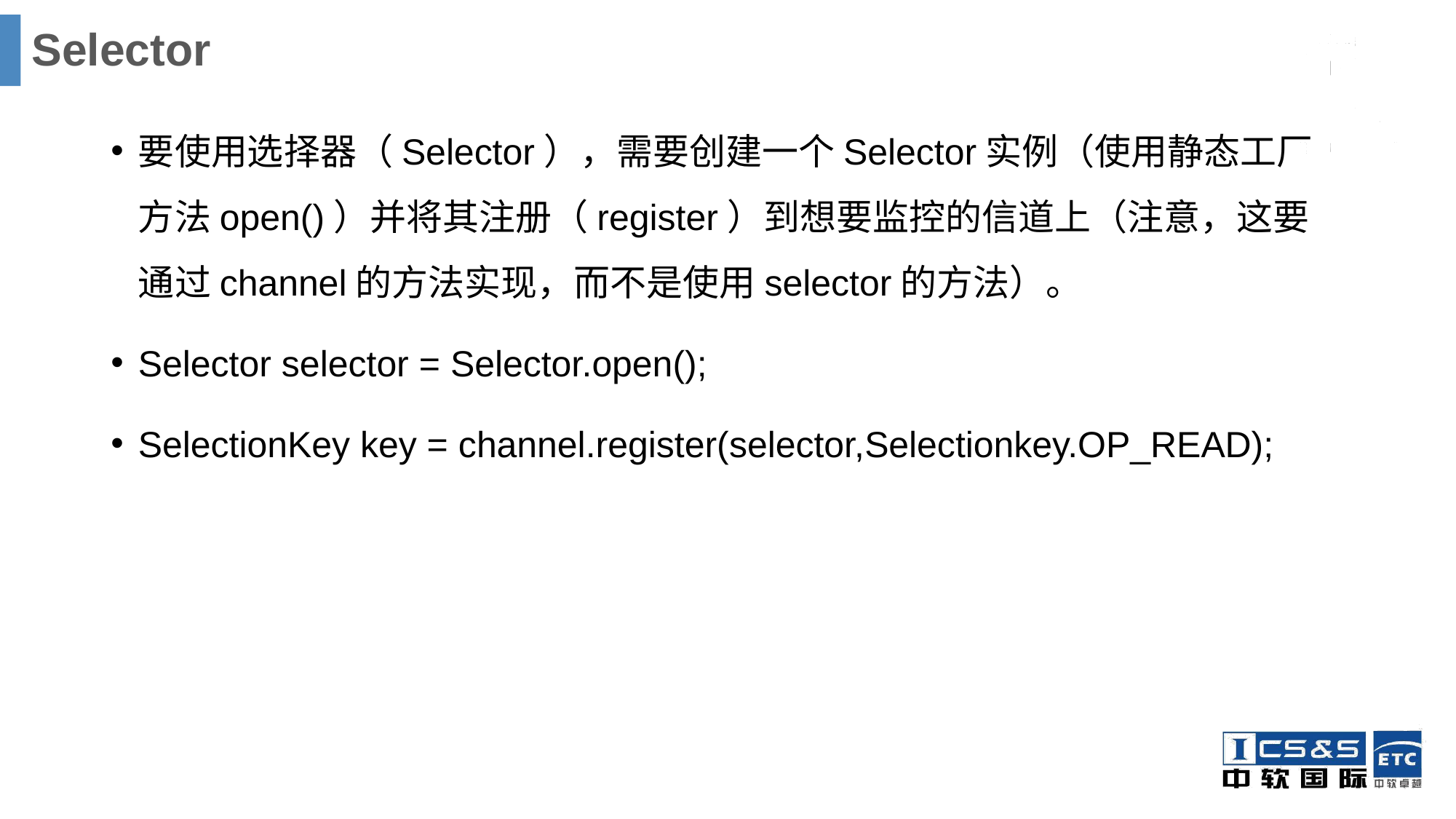

# Selector
要使用选择器（Selector），需要创建一个Selector实例（使用静态工厂方法open()）并将其注册（register）到想要监控的信道上（注意，这要通过channel的方法实现，而不是使用selector的方法）。
Selector selector = Selector.open();
SelectionKey key = channel.register(selector,Selectionkey.OP_READ);